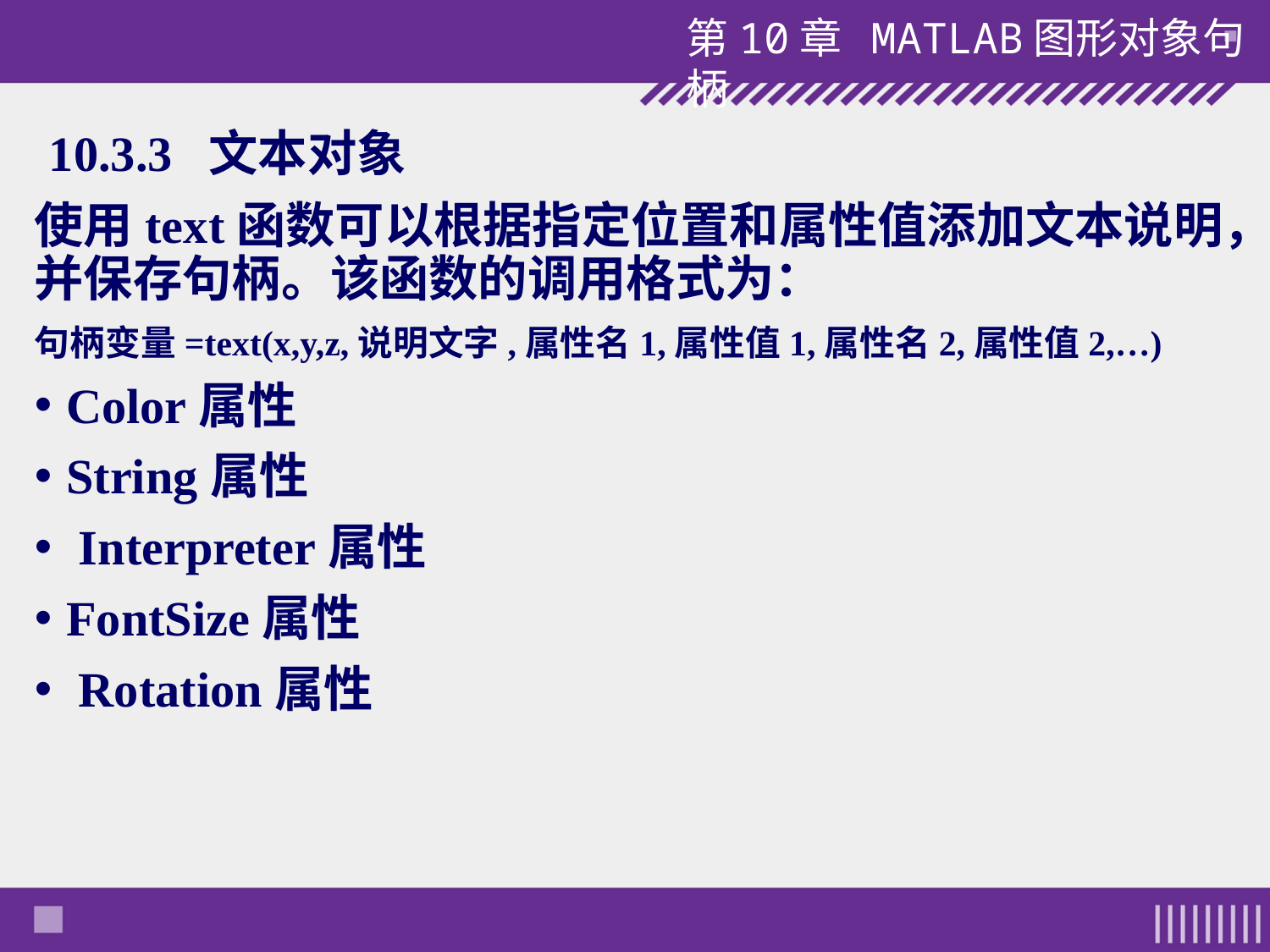

# 10.3.3  文本对象
使用text函数可以根据指定位置和属性值添加文本说明，并保存句柄。该函数的调用格式为：
句柄变量=text(x,y,z,说明文字,属性名1,属性值1,属性名2,属性值2,…)
Color属性
String属性
 Interpreter属性
FontSize属性
 Rotation属性